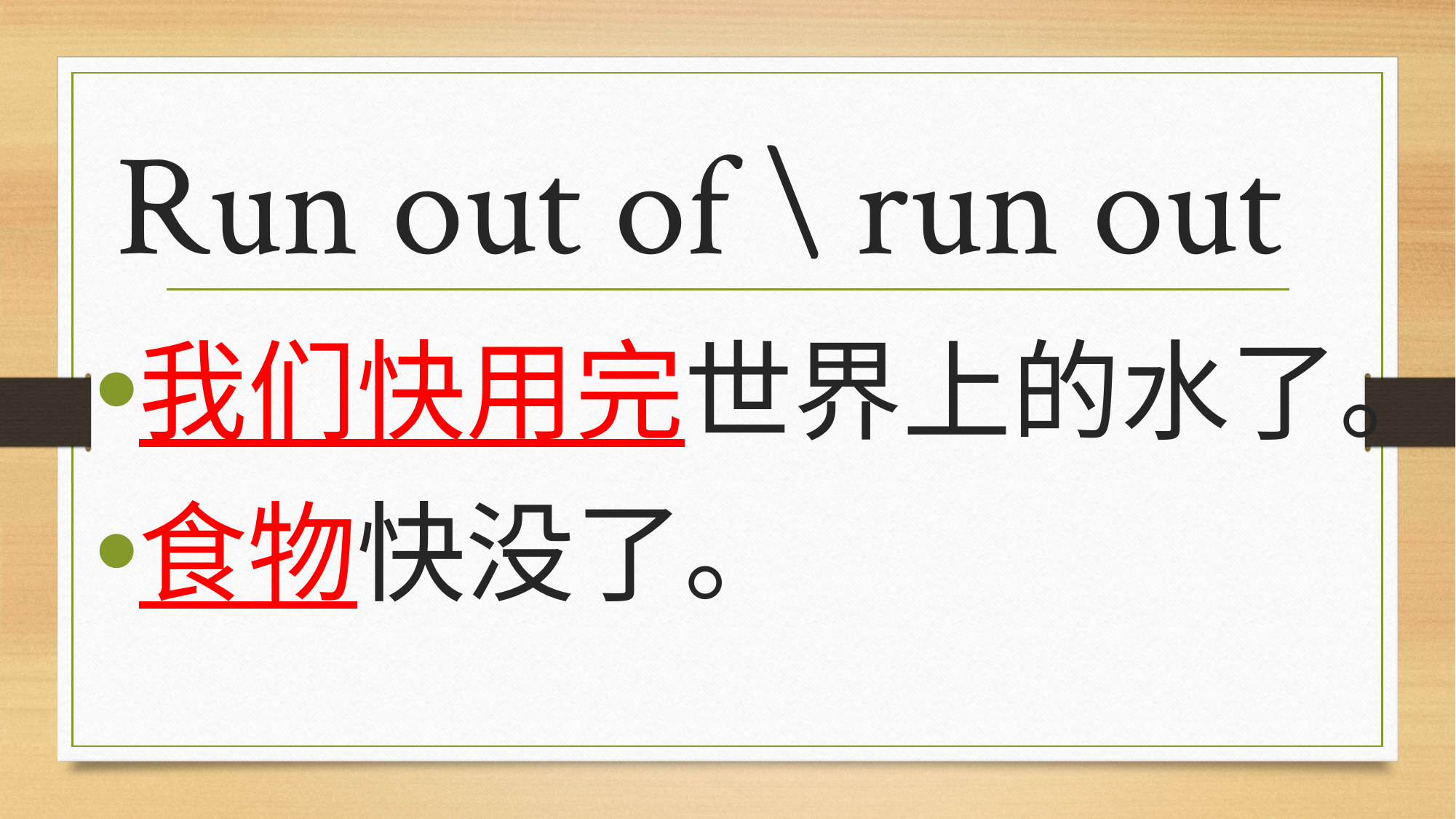

# Run out of \ run out
我们快用完世界上的水了。
食物快没了。